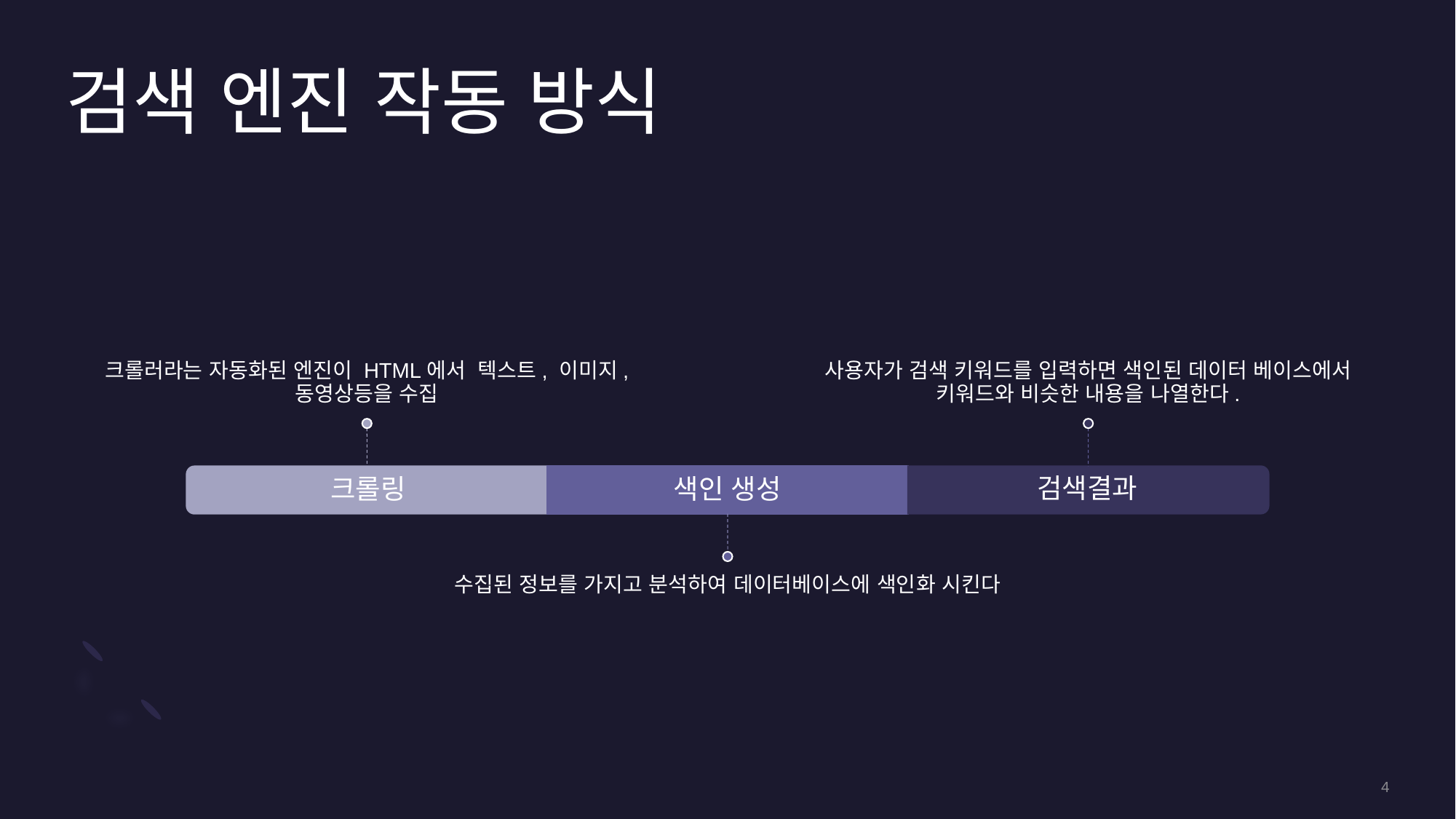

# 검색 엔진 작동 방식
크롤링
크롤러라는 자동화된 엔진이 HTML에서  텍스트, 이미지, 동영상등을 수집
색인 생성
수집된 정보를 가지고 분석하여 데이터베이스에 색인화 시킨다
검색결과
사용자가 검색 키워드를 입력하면 색인된 데이터 베이스에서 키워드와 비슷한 내용을 나열한다.
4